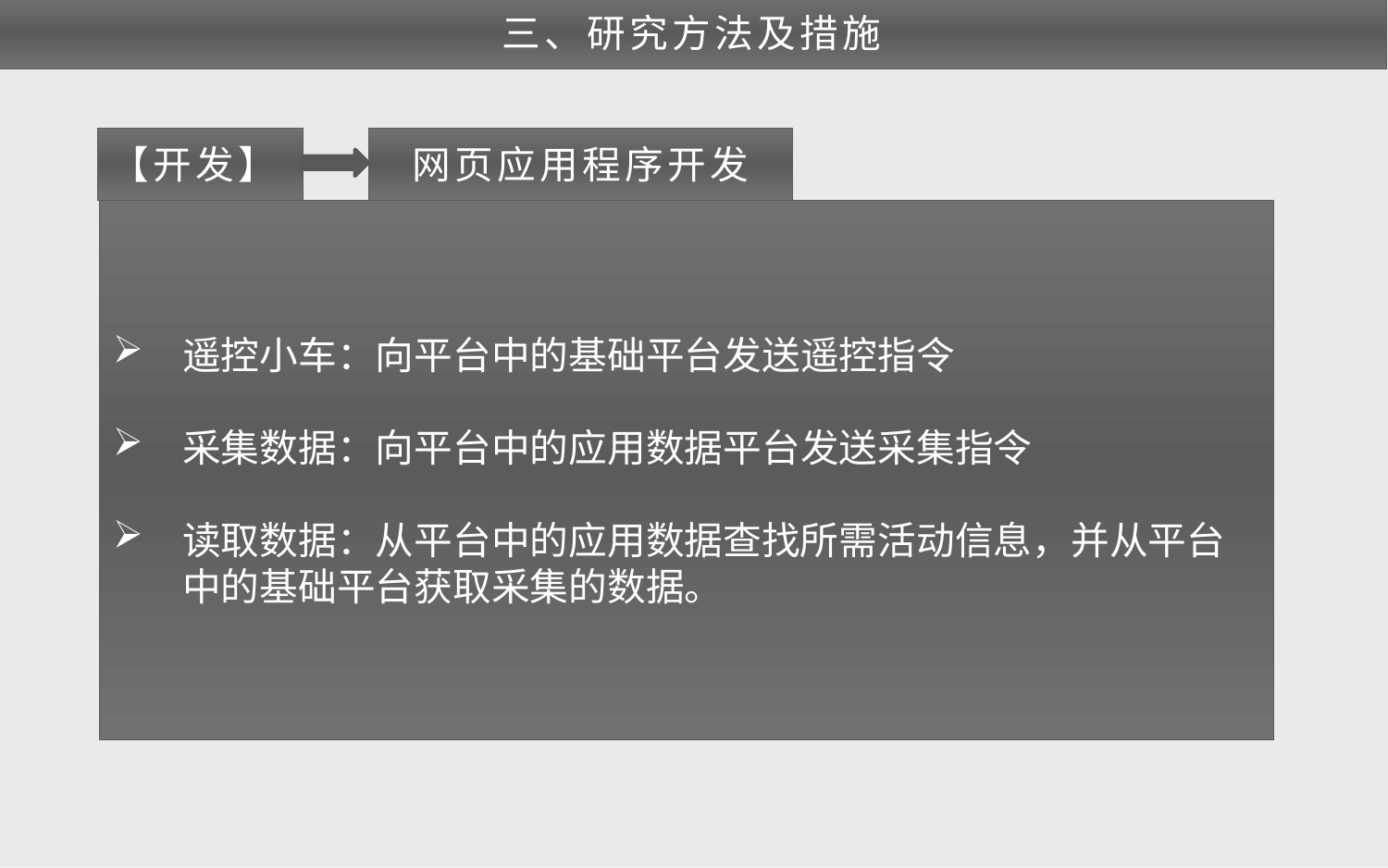

三、研究方法及措施
【开发】
网页应用程序开发

遥控小车：向平台中的基础平台发送遥控指令

采集数据：向平台中的应用数据平台发送采集指令

读取数据：从平台中的应用数据查找所需活动信息，并从平台中的基础平台获取采集的数据。